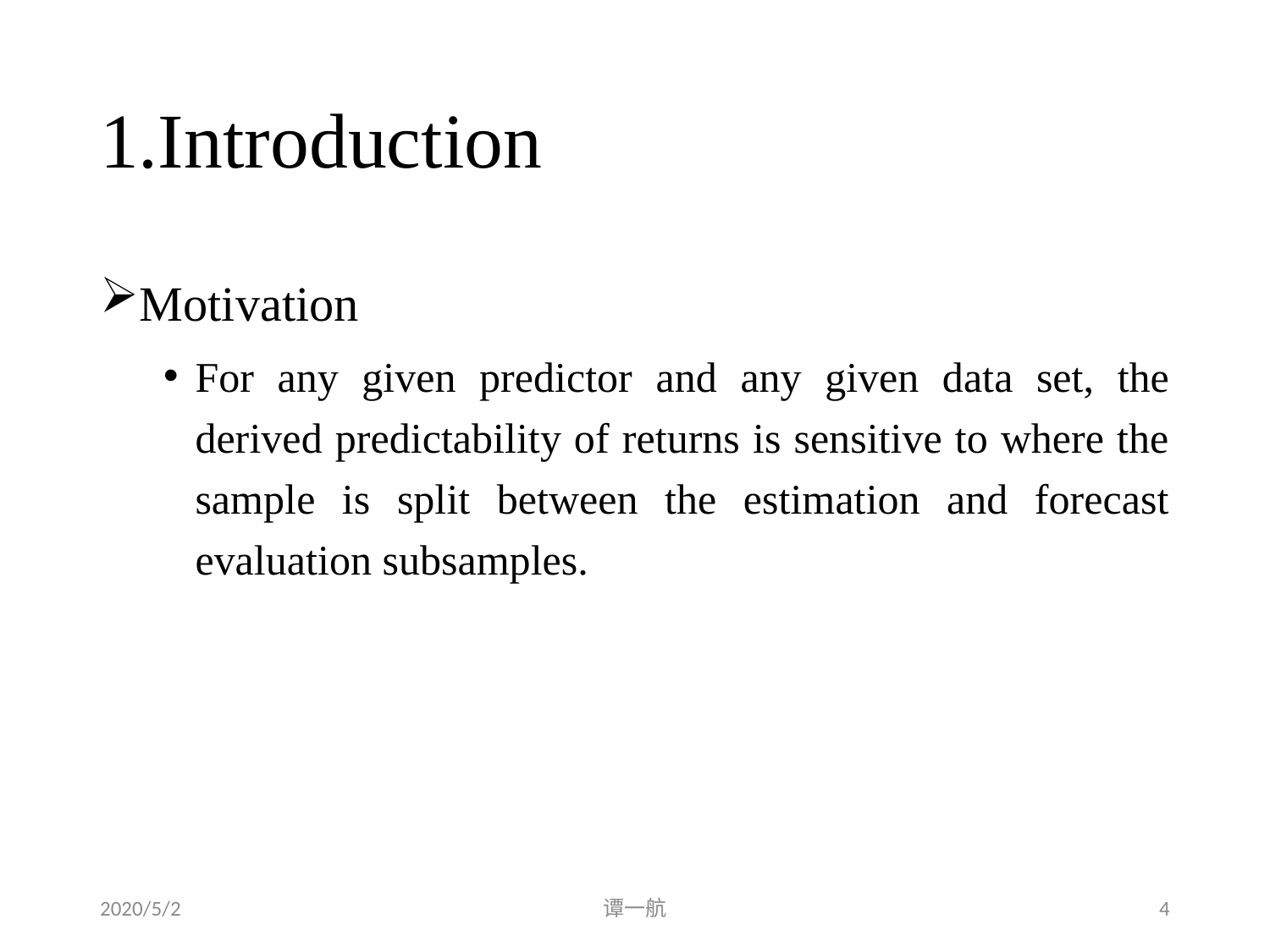

# 1.Introduction
Motivation
For any given predictor and any given data set, the derived predictability of returns is sensitive to where the sample is split between the estimation and forecast evaluation subsamples.
2020/5/2
谭一航
4